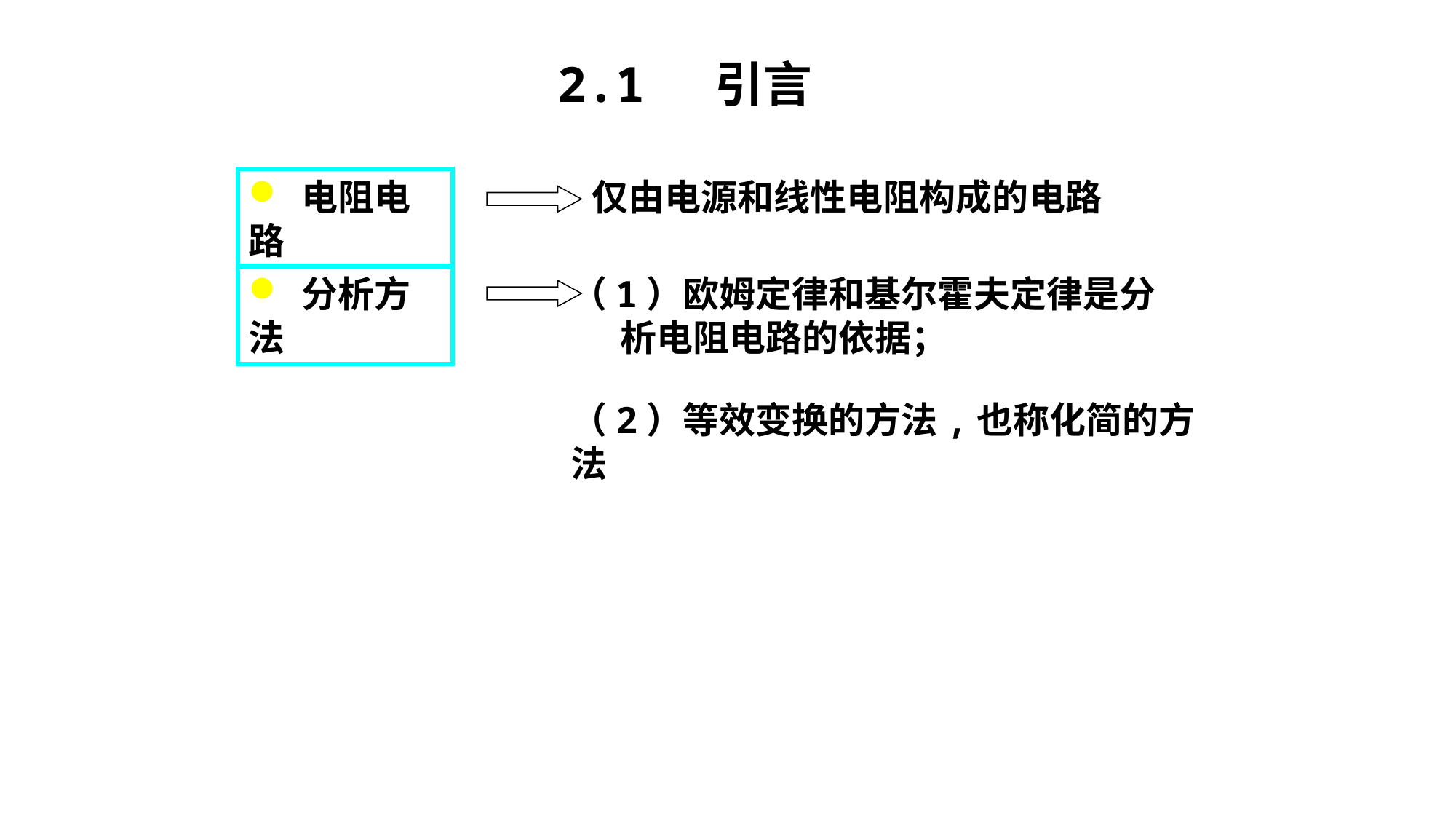

2.1  引言
仅由电源和线性电阻构成的电路
 电阻电路

 分析方法
（1）欧姆定律和基尔霍夫定律是分
     析电阻电路的依据；

（2）等效变换的方法,也称化简的方法